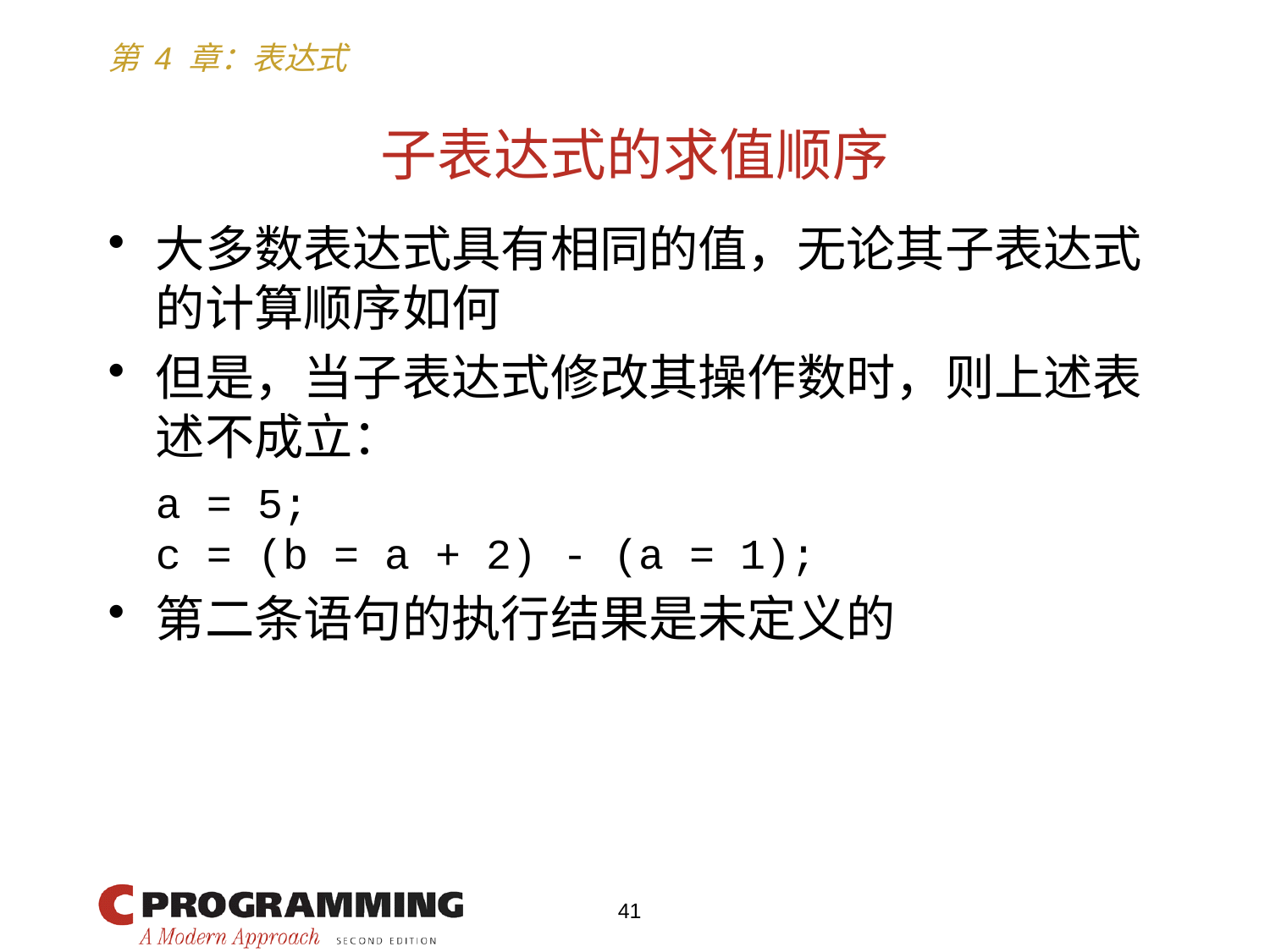

# 子表达式的求值顺序
大多数表达式具有相同的值，无论其子表达式的计算顺序如何
但是，当子表达式修改其操作数时，则上述表述不成立：
	a = 5;
	c = (b = a + 2) - (a = 1);
第二条语句的执行结果是未定义的

41